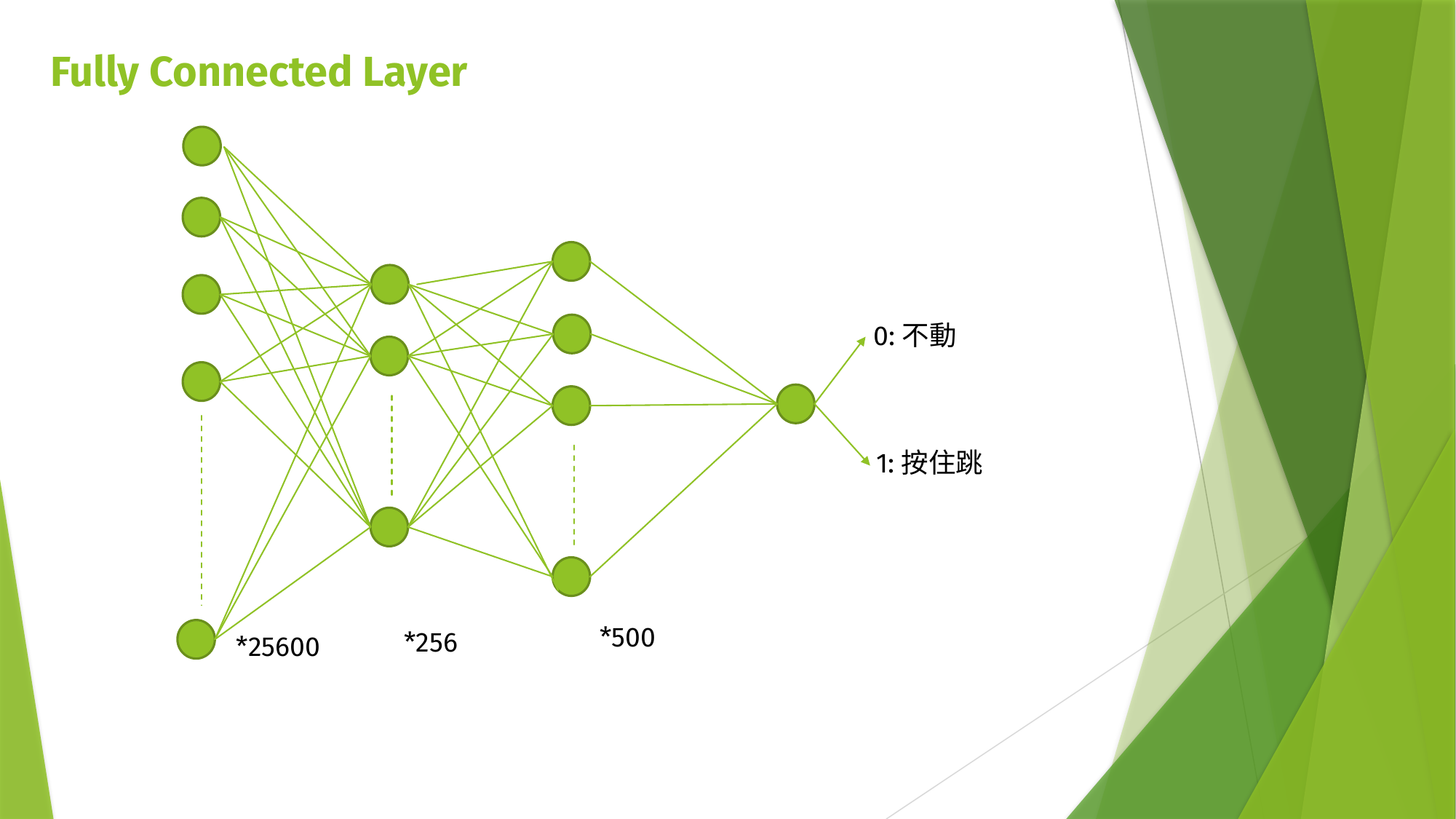

Fully Connected Layer

*500
*256

*25600
0:不動
1:按住跳